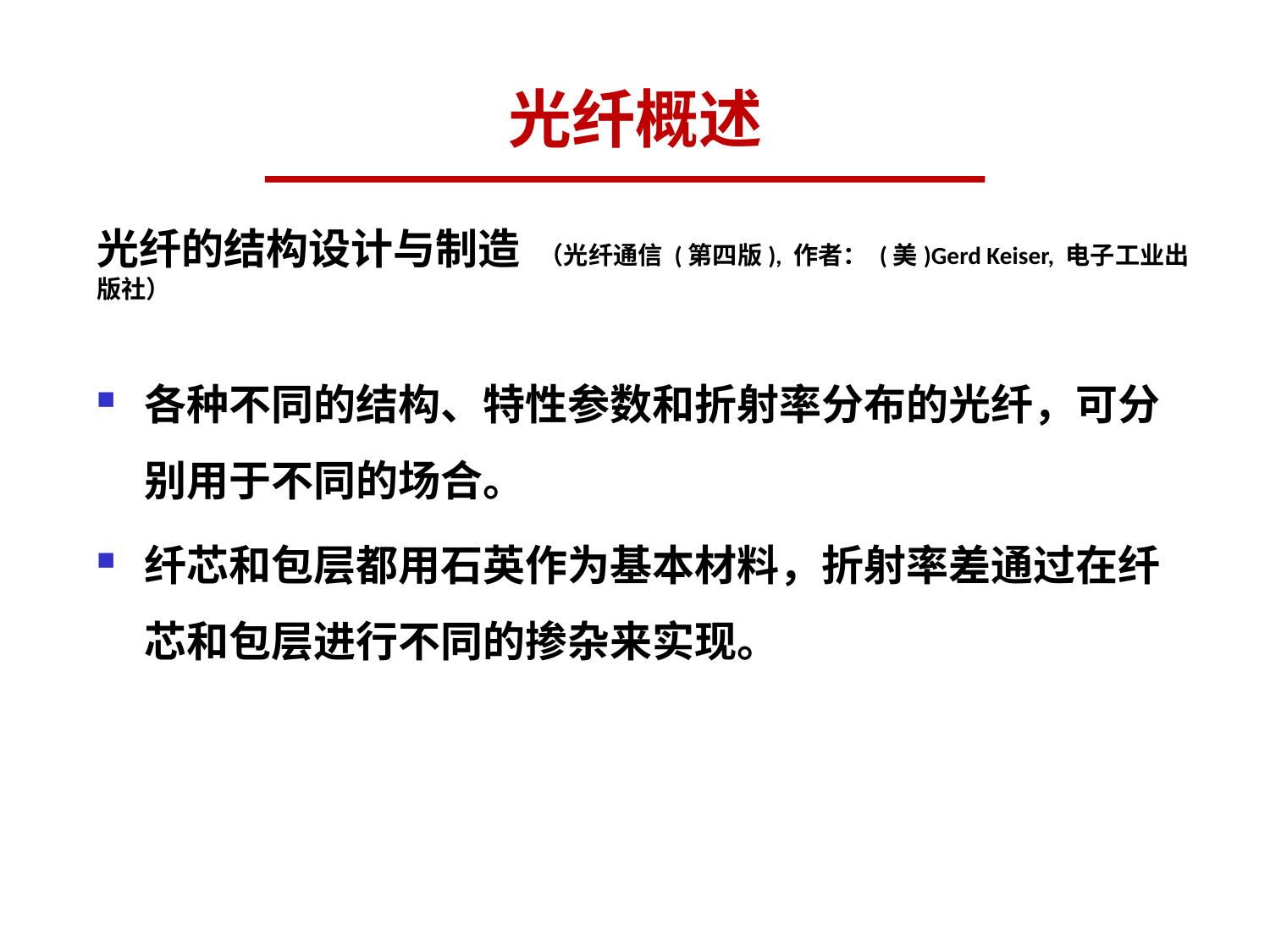

# 光纤概述

光纤的结构设计与制造  （光纤通信 (第四版), 作者： (美)Gerd Keiser, 电子工业出版社）
各种不同的结构、特性参数和折射率分布的光纤，可分别用于不同的场合。
纤芯和包层都用石英作为基本材料，折射率差通过在纤芯和包层进行不同的掺杂来实现。